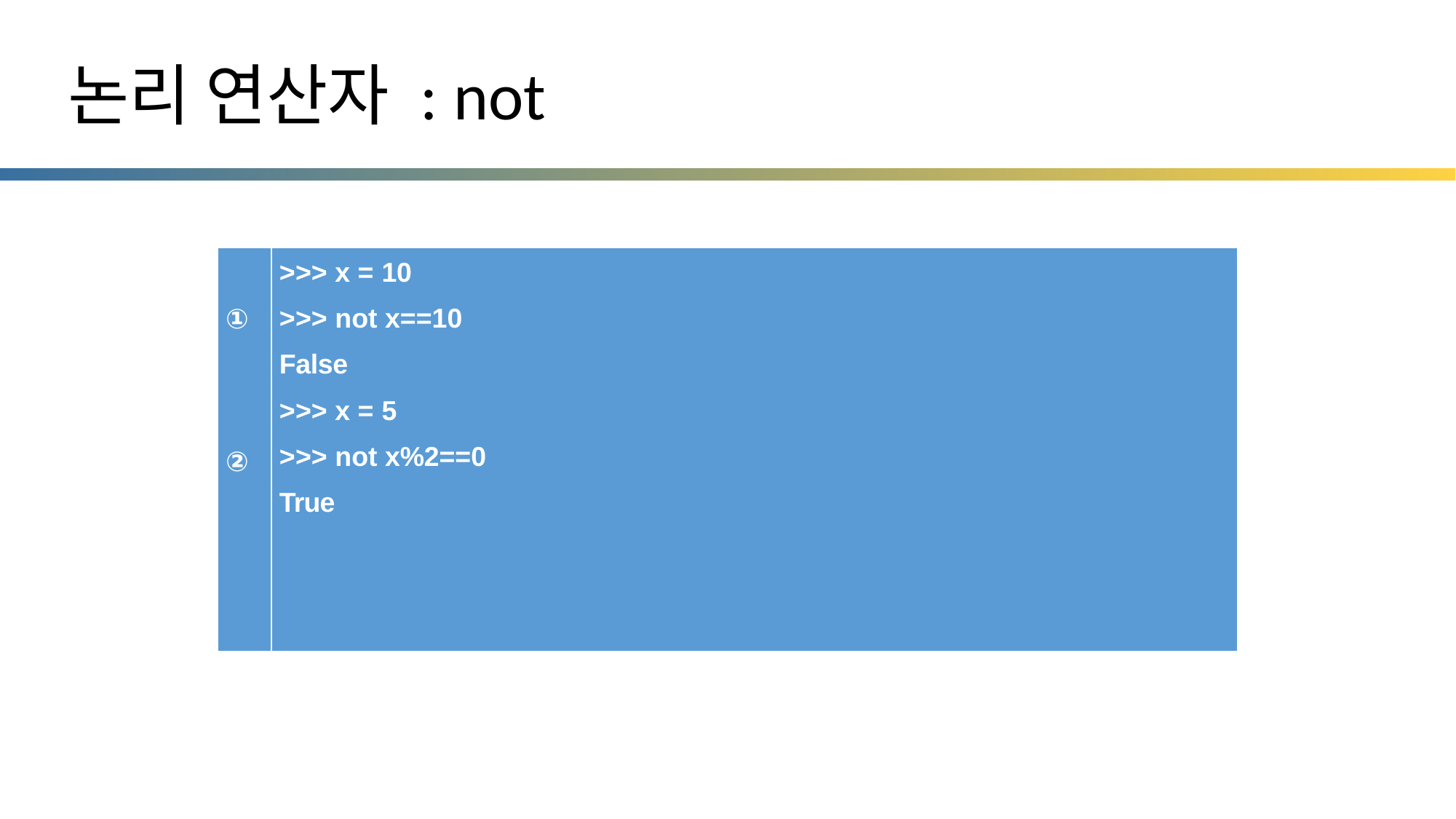

# 논리 연산자 : not
| ① ② | >>> x = 10 >>> not x==10 False >>> x = 5 >>> not x%2==0 True |
| --- | --- |